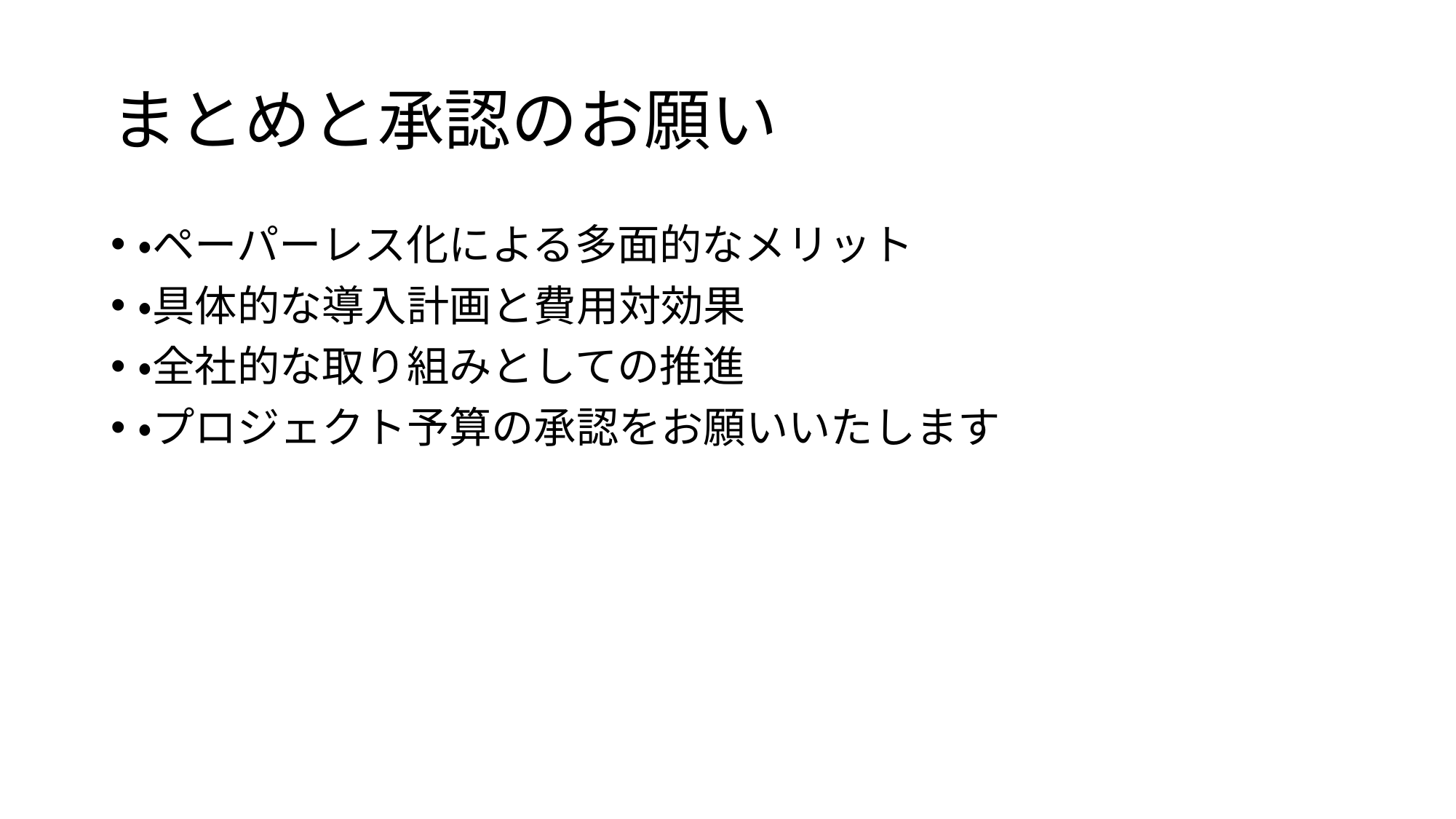

# まとめと承認のお願い
・ペーパーレス化による多面的なメリット
・具体的な導入計画と費用対効果
・全社的な取り組みとしての推進
・プロジェクト予算の承認をお願いいたします